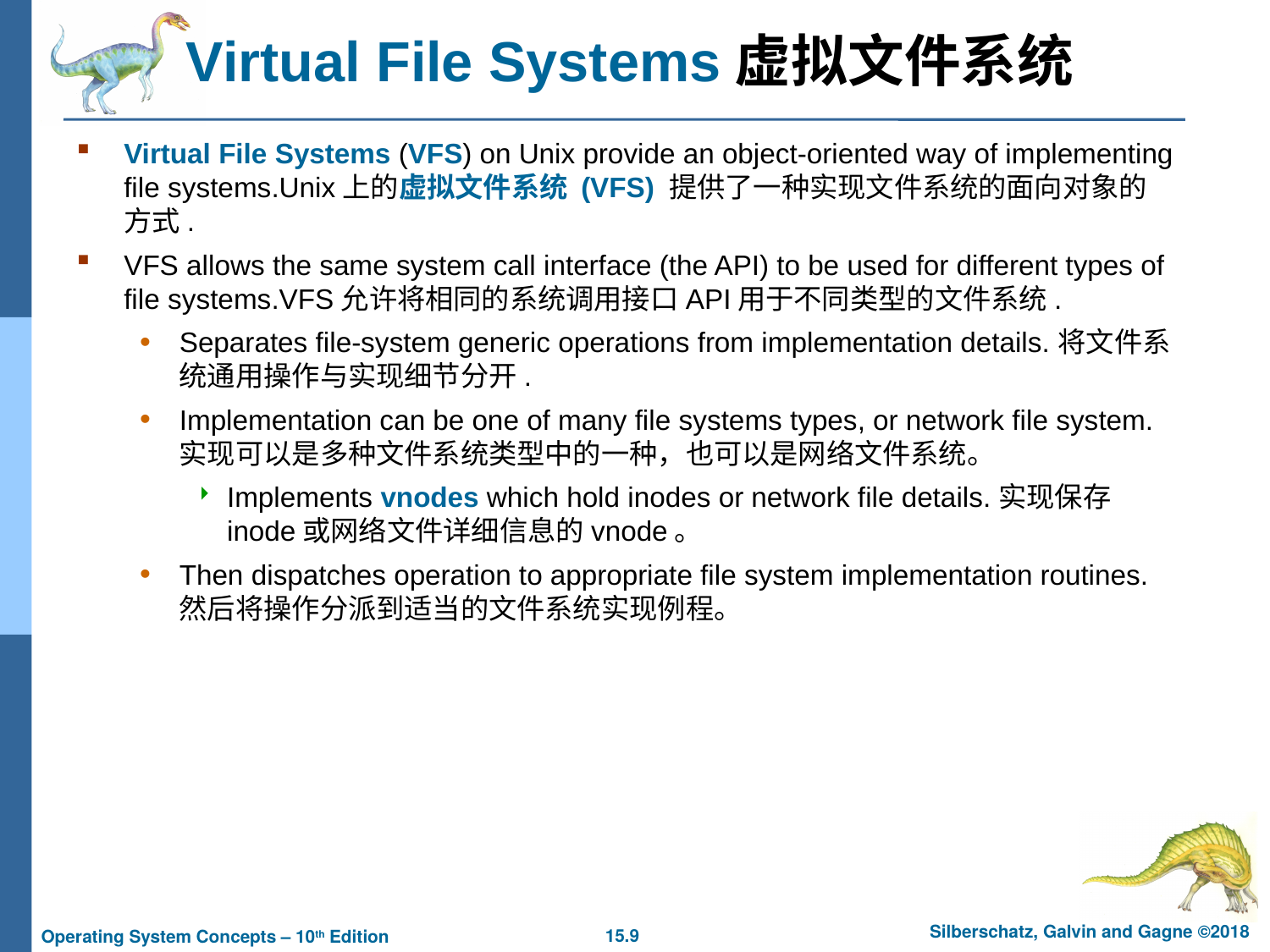

# Virtual File Systems虚拟文件系统
Virtual File Systems (VFS) on Unix provide an object-oriented way of implementing file systems.Unix上的虚拟文件系统 (VFS) 提供了一种实现文件系统的面向对象的方式.
VFS allows the same system call interface (the API) to be used for different types of file systems.VFS允许将相同的系统调用接口API用于不同类型的文件系统.
Separates file-system generic operations from implementation details.将文件系统通用操作与实现细节分开.
Implementation can be one of many file systems types, or network file system.实现可以是多种文件系统类型中的一种，也可以是网络文件系统。
Implements vnodes which hold inodes or network file details.实现保存 inode或网络文件详细信息的vnode。
Then dispatches operation to appropriate file system implementation routines.然后将操作分派到适当的文件系统实现例程。